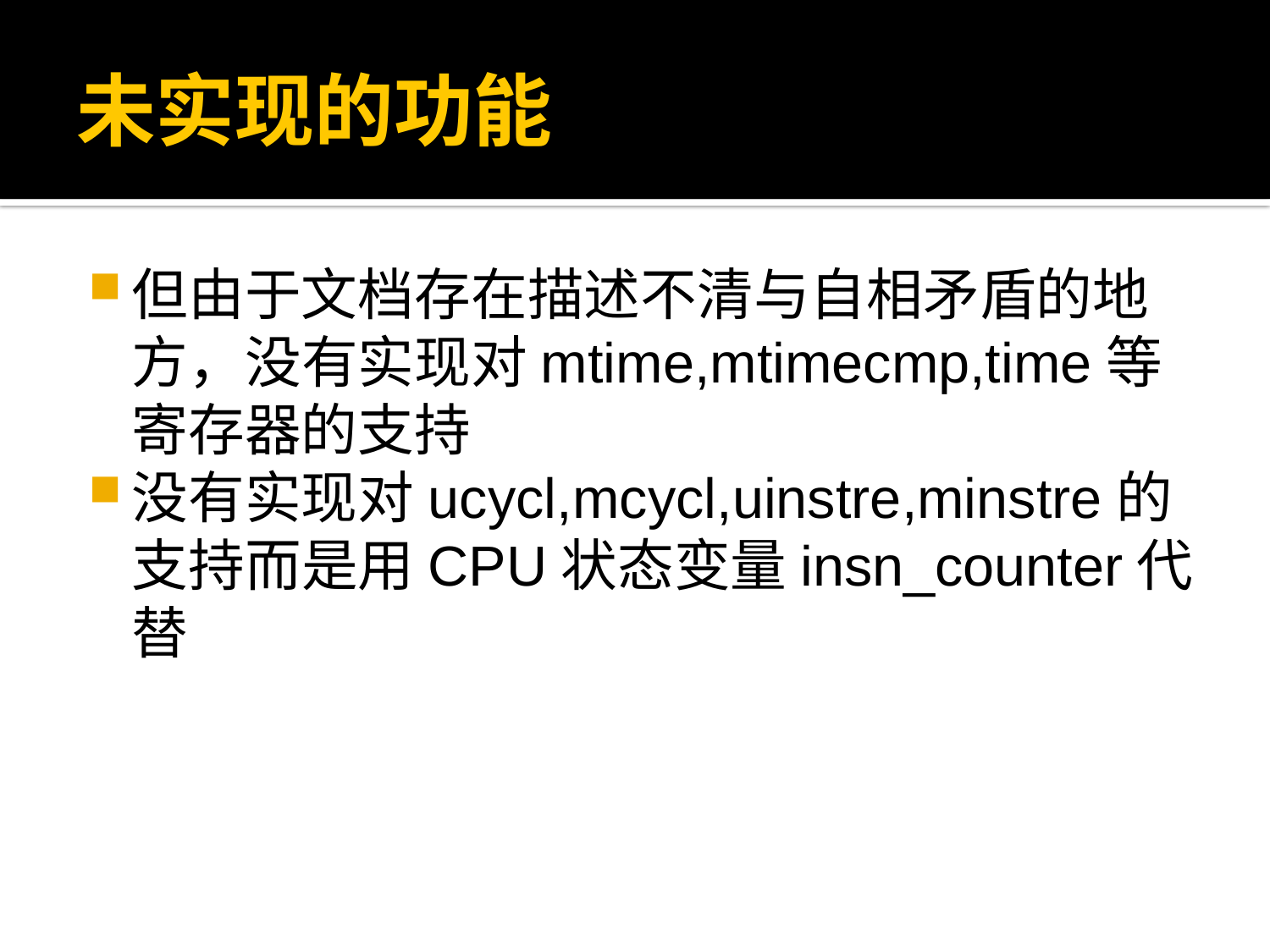

# 未实现的功能
但由于文档存在描述不清与自相矛盾的地方，没有实现对mtime,mtimecmp,time等寄存器的支持
没有实现对ucycl,mcycl,uinstre,minstre的支持而是用CPU状态变量insn_counter代替